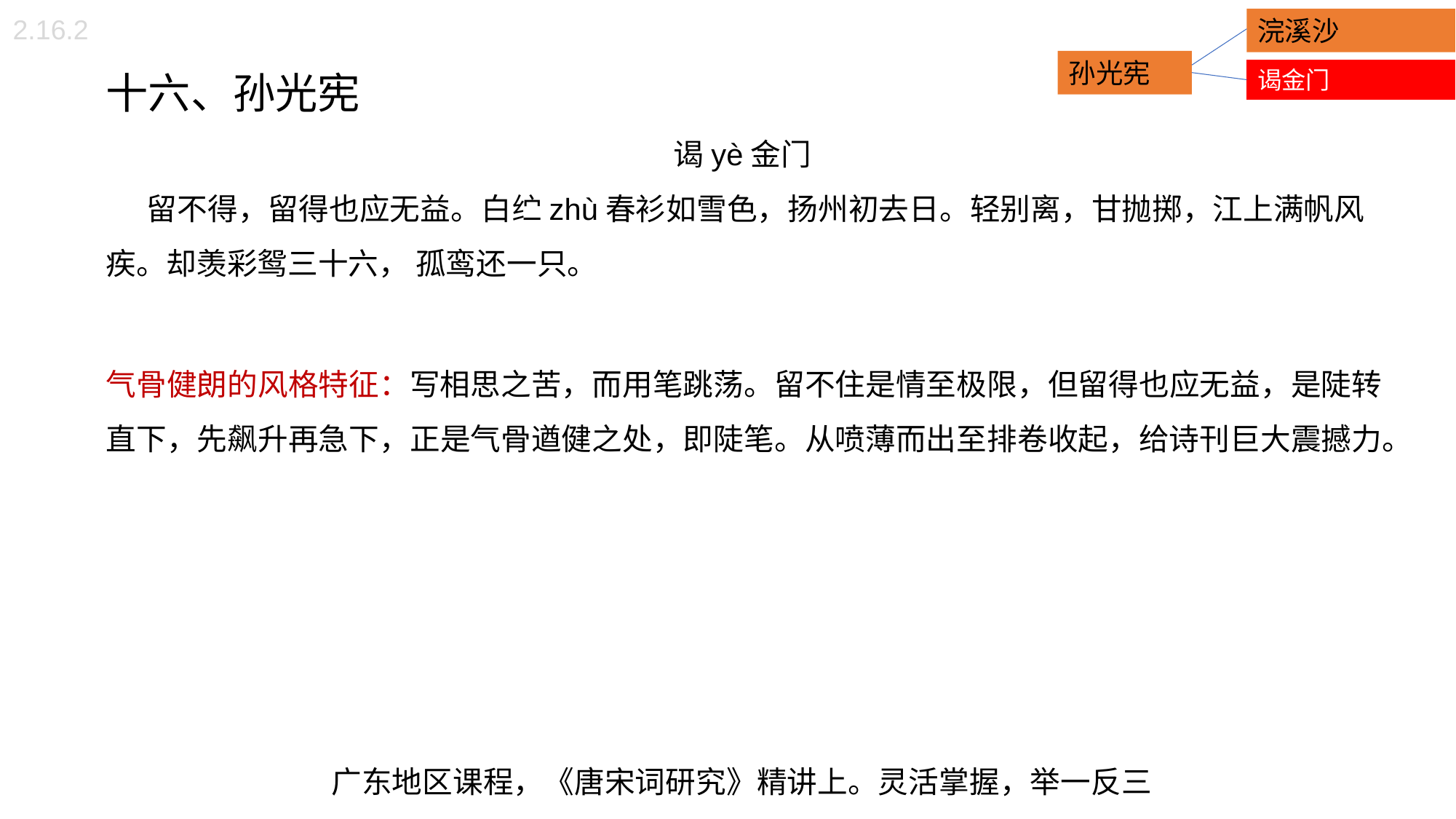

2.16.2
浣溪沙
十六、孙光宪
谒yè金门
     留不得，留得也应无益。白纻zhù春衫如雪色，扬州初去日。轻别离，甘抛掷，江上满帆风疾。却羡彩鸳三十六， 孤鸾还一只。

气骨健朗的风格特征：写相思之苦，而用笔跳荡。留不住是情至极限，但留得也应无益，是陡转直下，先飙升再急下，正是气骨遒健之处，即陡笔。从喷薄而出至排卷收起，给诗刊巨大震撼力。
孙光宪
谒金门
广东地区课程，《唐宋词研究》精讲上。灵活掌握，举一反三